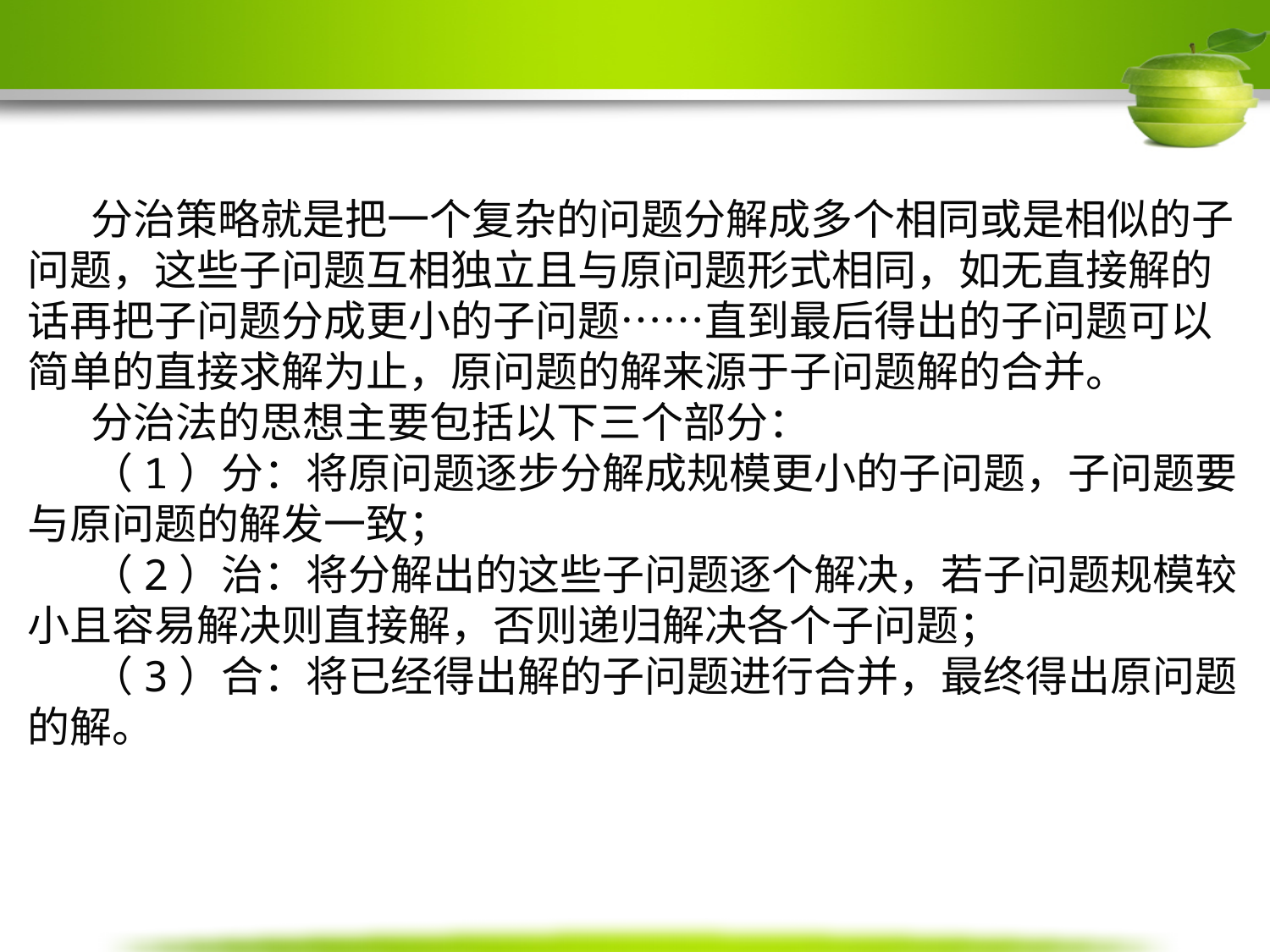

分治策略就是把一个复杂的问题分解成多个相同或是相似的子问题，这些子问题互相独立且与原问题形式相同，如无直接解的话再把子问题分成更小的子问题……直到最后得出的子问题可以简单的直接求解为止，原问题的解来源于子问题解的合并。
分治法的思想主要包括以下三个部分：
（1）分：将原问题逐步分解成规模更小的子问题，子问题要与原问题的解发一致；
（2）治：将分解出的这些子问题逐个解决，若子问题规模较小且容易解决则直接解，否则递归解决各个子问题；
（3）合：将已经得出解的子问题进行合并，最终得出原问题的解。